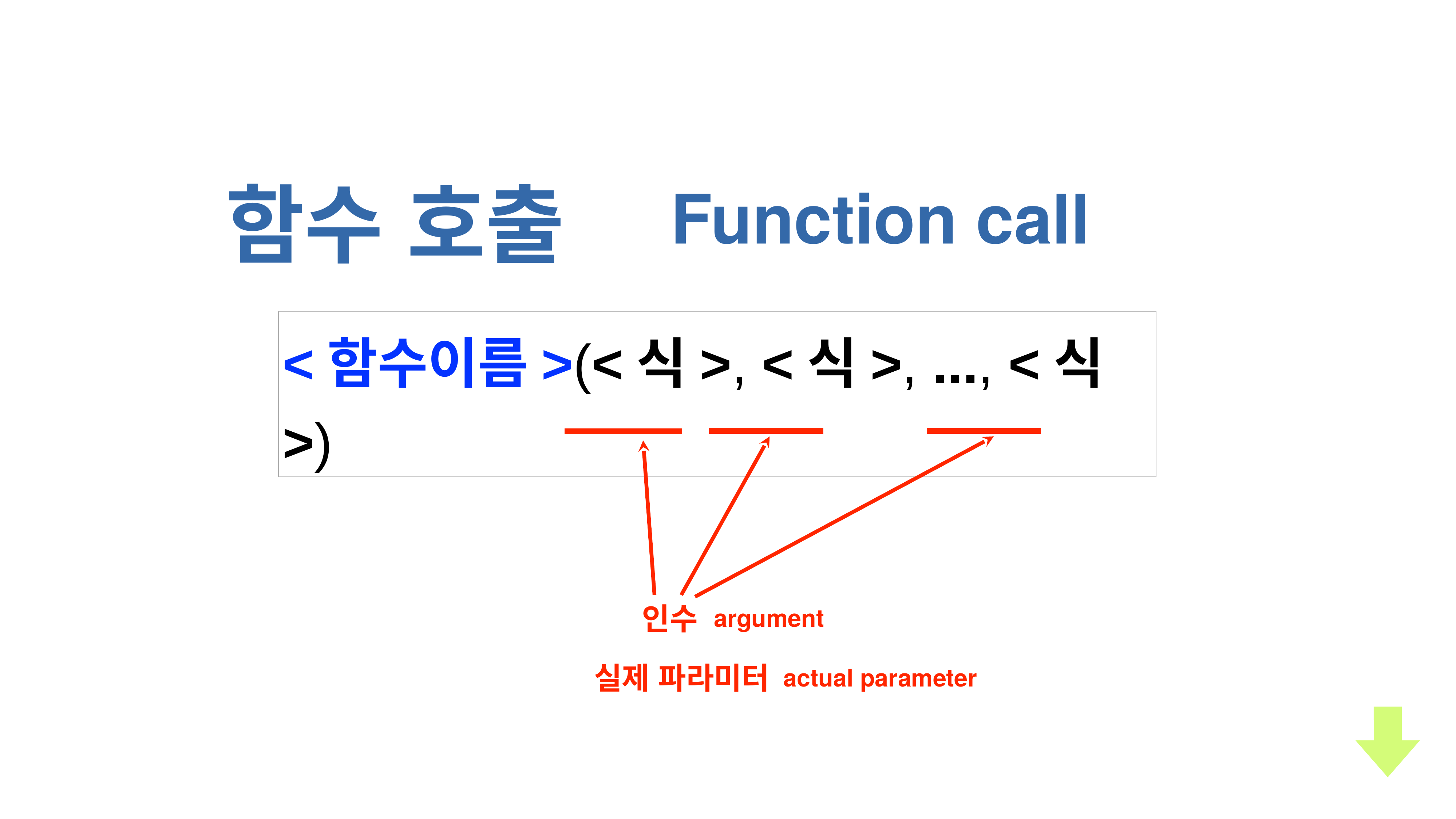

Function call
함수 호출
<함수이름>(<식>, <식>, ..., <식>)

인수
argument
실제 파라미터
actual parameter